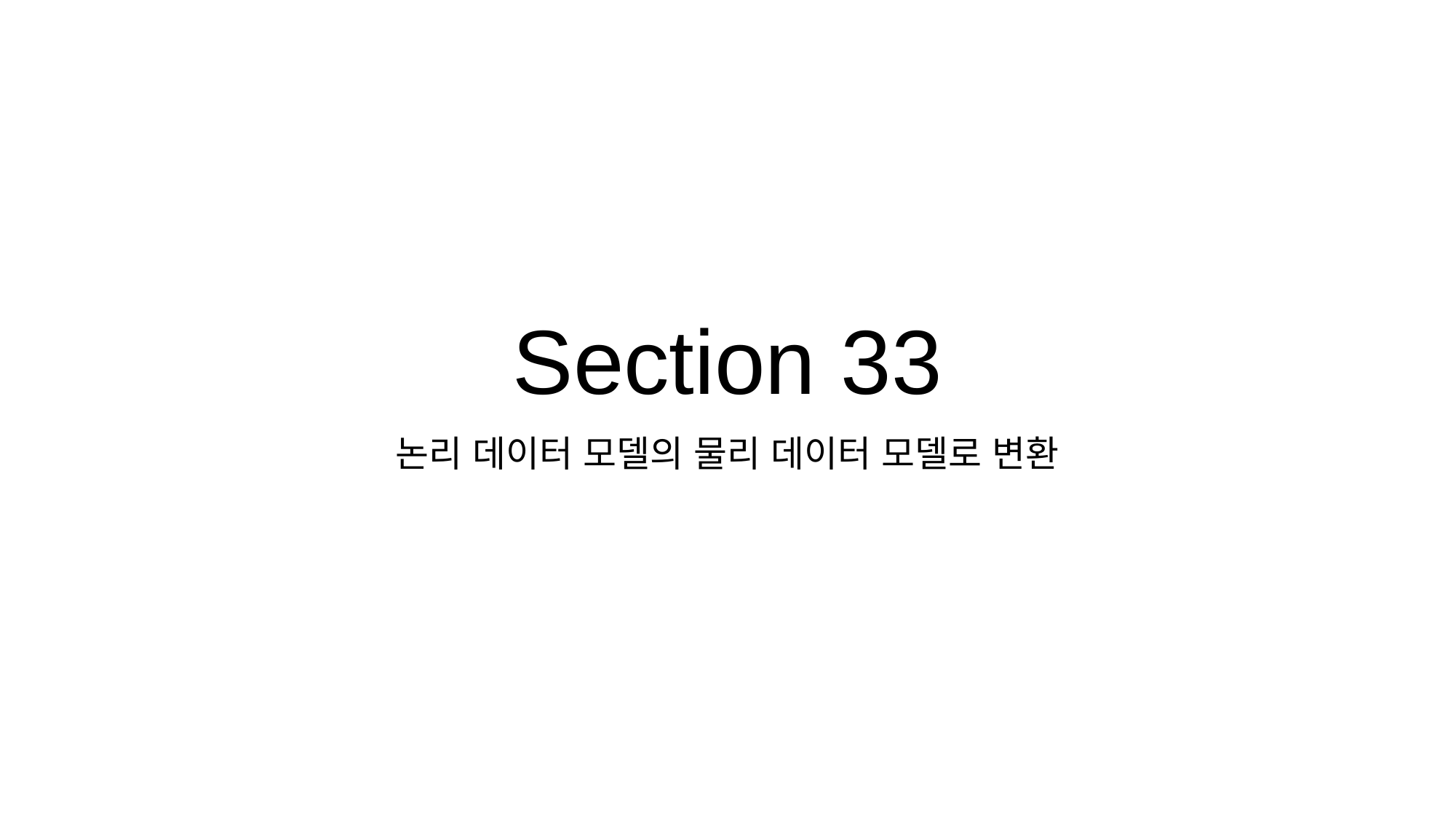

# Section 33
논리 데이터 모델의 물리 데이터 모델로 변환